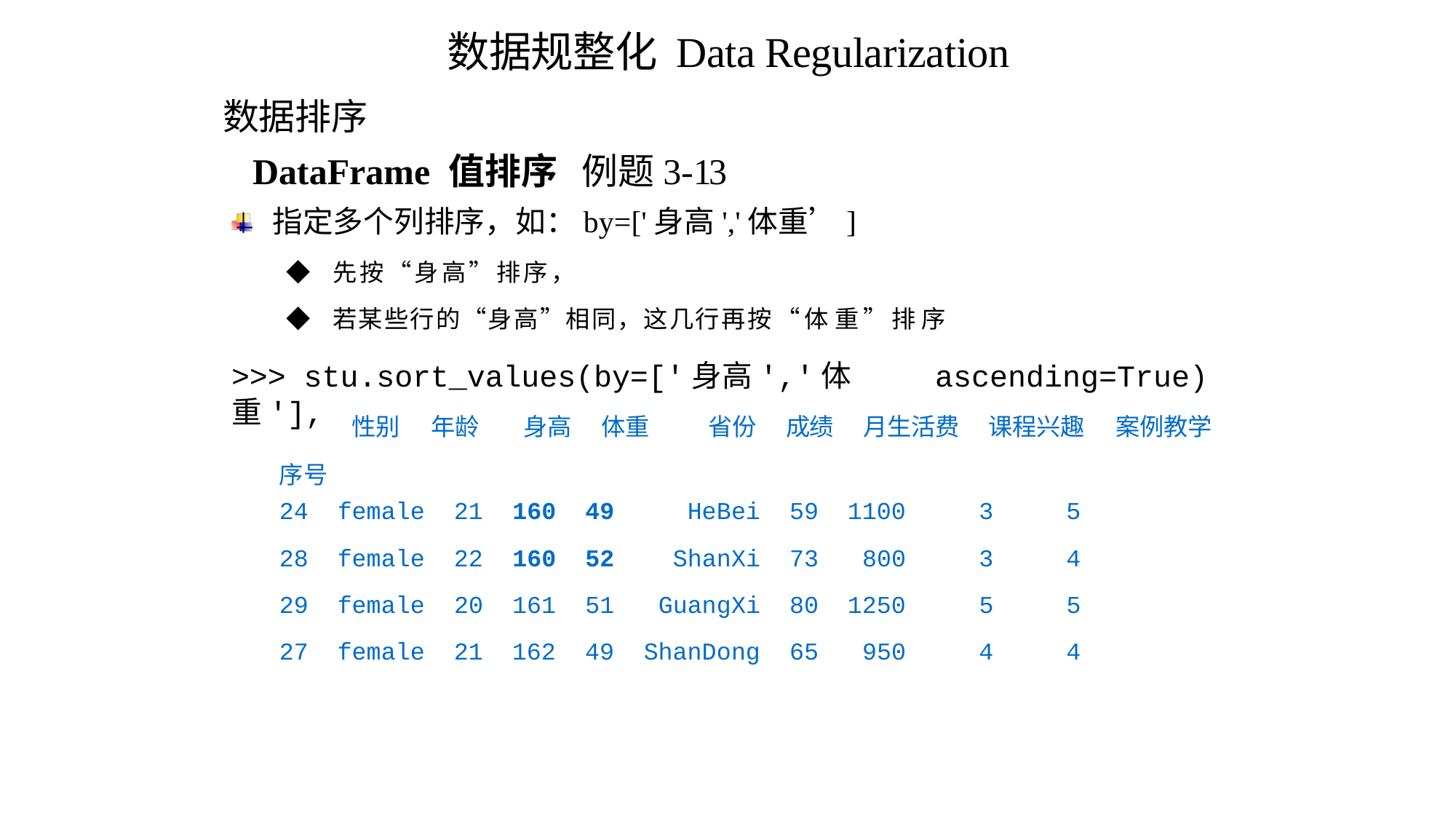

数据规整化 Data Regularization
数据排序
DataFrame 值排序   例题3-13
指定多个列排序，如：by=['身高','体重’]

◆  先按“身高”排序，

◆  若某些行的“身高”相同，这几行再按“体重”排序

>>> stu.sort_values(by=['身高','体重'],
ascending=True)
性别	年龄	身高	体重	省份	成绩	月生活费
课程兴趣	案例教学
| 序号 |  |  |  |  |  |  |  |  |  |
| --- | --- | --- | --- | --- | --- | --- | --- | --- | --- |
| 24 | female | 21 | 160 | 49 | HeBei | 59 | 1100 | 3 | 5 |
| 28 | female | 22 | 160 | 52 | ShanXi | 73 | 800 | 3 | 4 |
| 29 | female | 20 | 161 | 51 | GuangXi | 80 | 1250 | 5 | 5 |
| 27 | female | 21 | 162 | 49 | ShanDong | 65 | 950 | 4 | 4 |